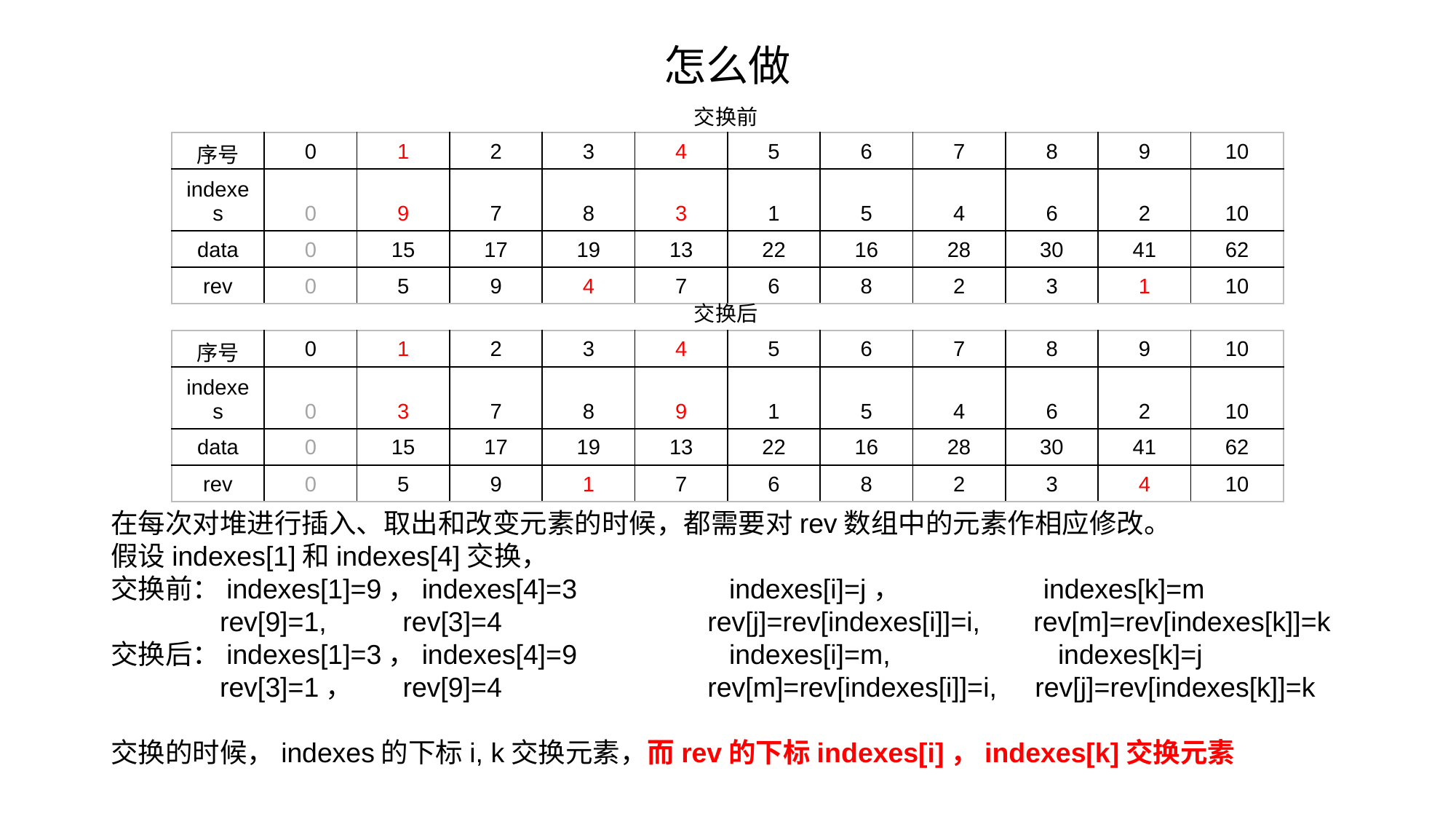

# 怎么做
交换前
| 序号 | 0 | 1 | 2 | 3 | 4 | 5 | 6 | 7 | 8 | 9 | 10 |
| --- | --- | --- | --- | --- | --- | --- | --- | --- | --- | --- | --- |
| indexes | 0 | 9 | 7 | 8 | 3 | 1 | 5 | 4 | 6 | 2 | 10 |
| data | 0 | 15 | 17 | 19 | 13 | 22 | 16 | 28 | 30 | 41 | 62 |
| rev | 0 | 5 | 9 | 4 | 7 | 6 | 8 | 2 | 3 | 1 | 10 |
交换后
| 序号 | 0 | 1 | 2 | 3 | 4 | 5 | 6 | 7 | 8 | 9 | 10 |
| --- | --- | --- | --- | --- | --- | --- | --- | --- | --- | --- | --- |
| indexes | 0 | 3 | 7 | 8 | 9 | 1 | 5 | 4 | 6 | 2 | 10 |
| data | 0 | 15 | 17 | 19 | 13 | 22 | 16 | 28 | 30 | 41 | 62 |
| rev | 0 | 5 | 9 | 1 | 7 | 6 | 8 | 2 | 3 | 4 | 10 |
在每次对堆进行插入、取出和改变元素的时候，都需要对rev数组中的元素作相应修改。
假设indexes[1]和indexes[4]交换，
交换前：indexes[1]=9，indexes[4]=3                    indexes[i]=j，                      indexes[k]=m
	rev[9]=1,          rev[3]=4                           rev[j]=rev[indexes[i]]=i,       rev[m]=rev[indexes[k]]=k
交换后：indexes[1]=3，indexes[4]=9                    indexes[i]=m,                      indexes[k]=j
	rev[3]=1，       rev[9]=4                           rev[m]=rev[indexes[i]]=i,     rev[j]=rev[indexes[k]]=k

交换的时候，indexes的下标i, k交换元素，而rev的下标indexes[i]，indexes[k]交换元素